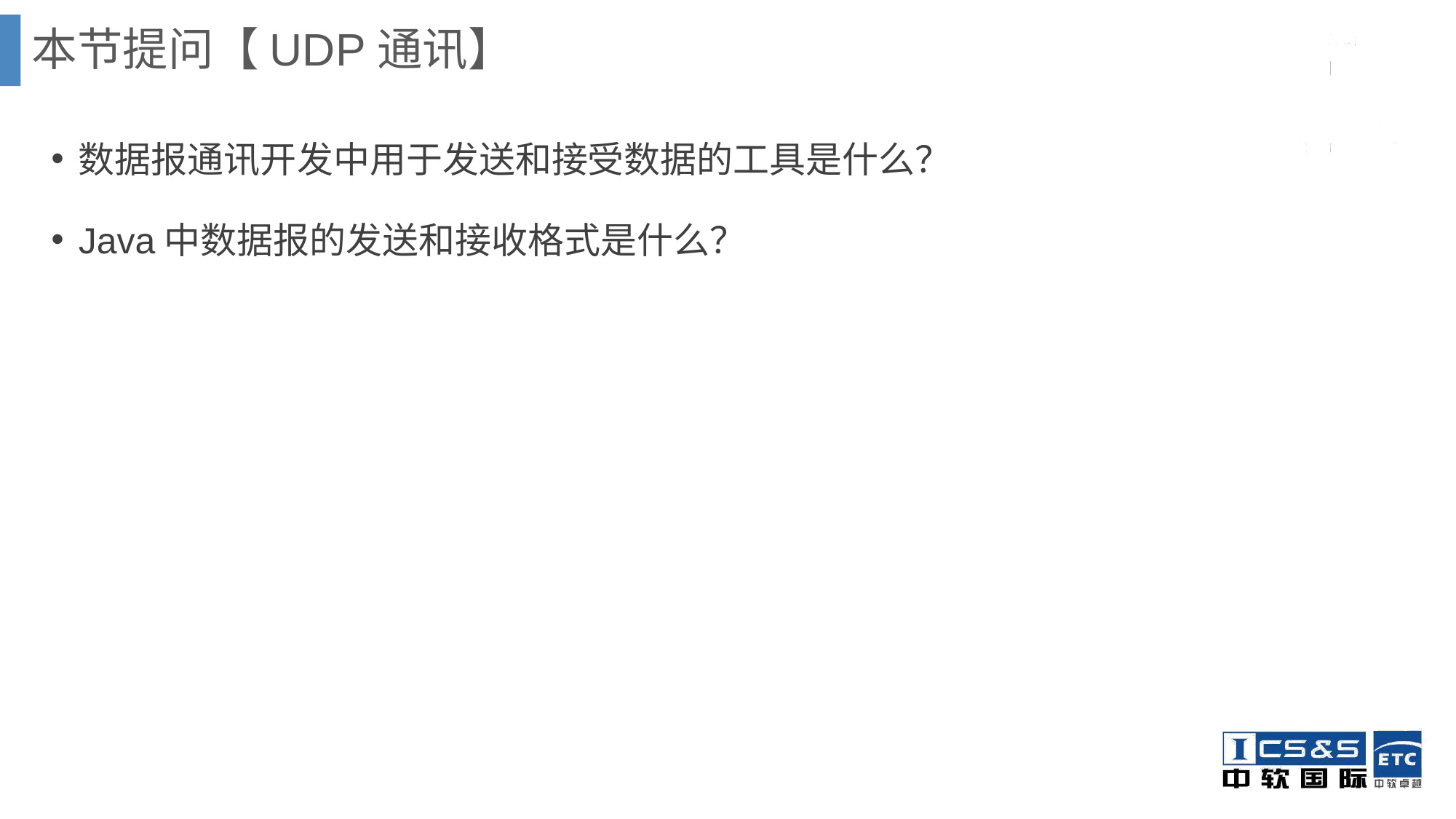

# 本节提问【UDP通讯】
数据报通讯开发中用于发送和接受数据的工具是什么？
Java中数据报的发送和接收格式是什么？